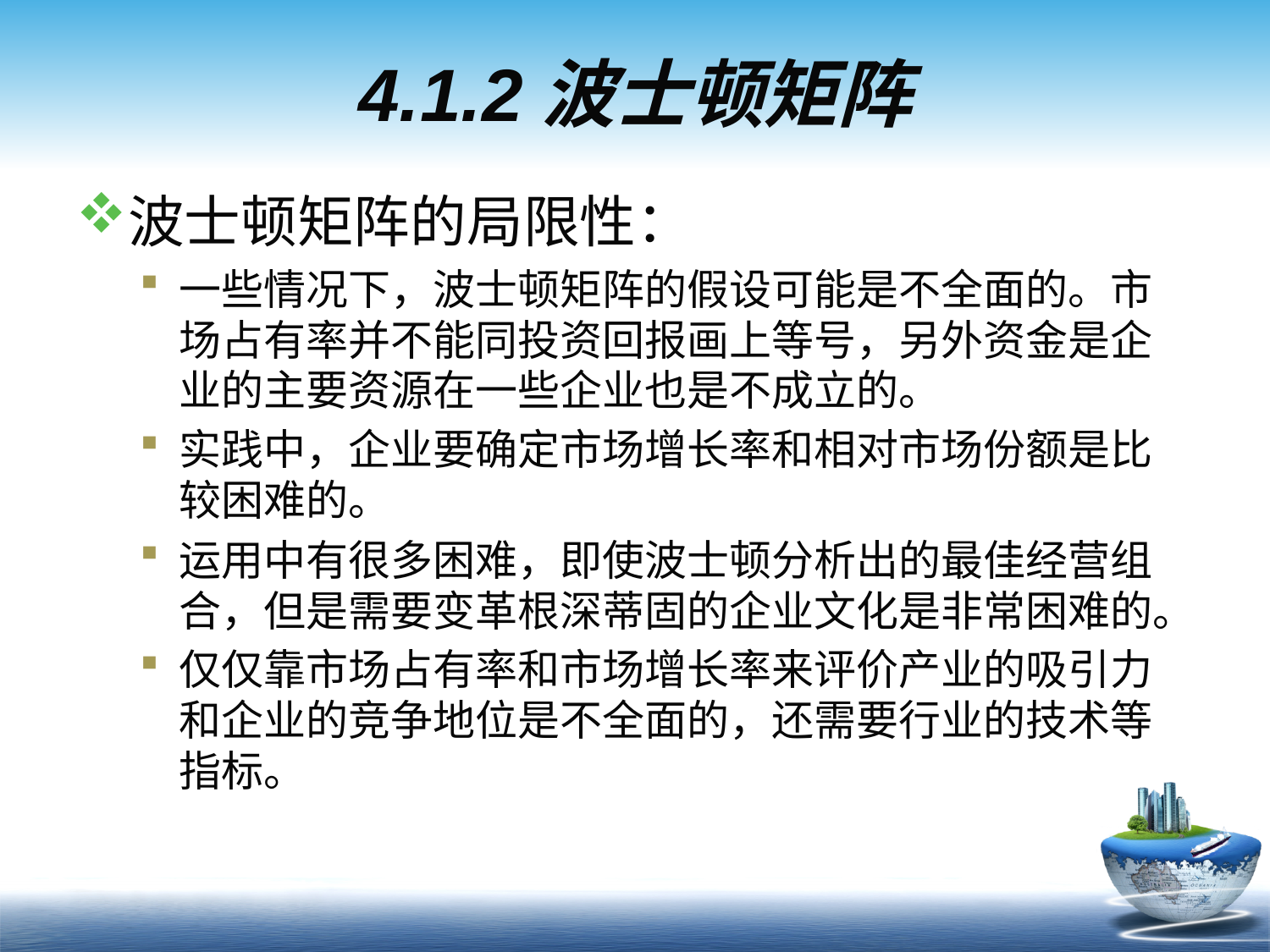

# 4.1.2波士顿矩阵
波士顿矩阵的局限性：
一些情况下，波士顿矩阵的假设可能是不全面的。市场占有率并不能同投资回报画上等号，另外资金是企业的主要资源在一些企业也是不成立的。
实践中，企业要确定市场增长率和相对市场份额是比较困难的。
运用中有很多困难，即使波士顿分析出的最佳经营组合，但是需要变革根深蒂固的企业文化是非常困难的。
仅仅靠市场占有率和市场增长率来评价产业的吸引力和企业的竞争地位是不全面的，还需要行业的技术等指标。